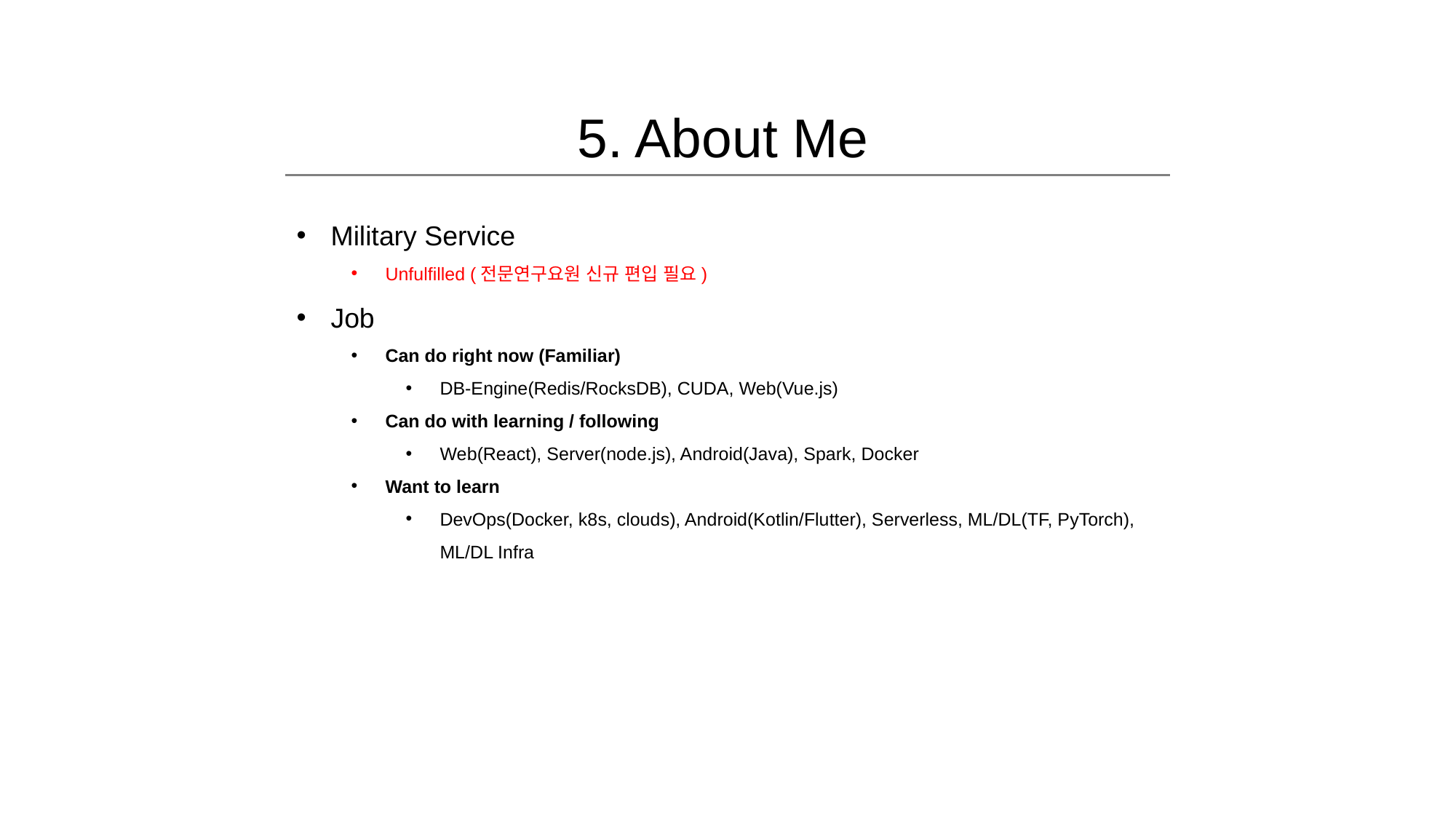

5. About Me
Military Service
Unfulfilled (전문연구요원 신규 편입 필요)
Job
Can do right now (Familiar)
DB-Engine(Redis/RocksDB), CUDA, Web(Vue.js)
Can do with learning / following
Web(React), Server(node.js), Android(Java), Spark, Docker
Want to learn
DevOps(Docker, k8s, clouds), Android(Kotlin/Flutter), Serverless, ML/DL(TF, PyTorch),
ML/DL Infra